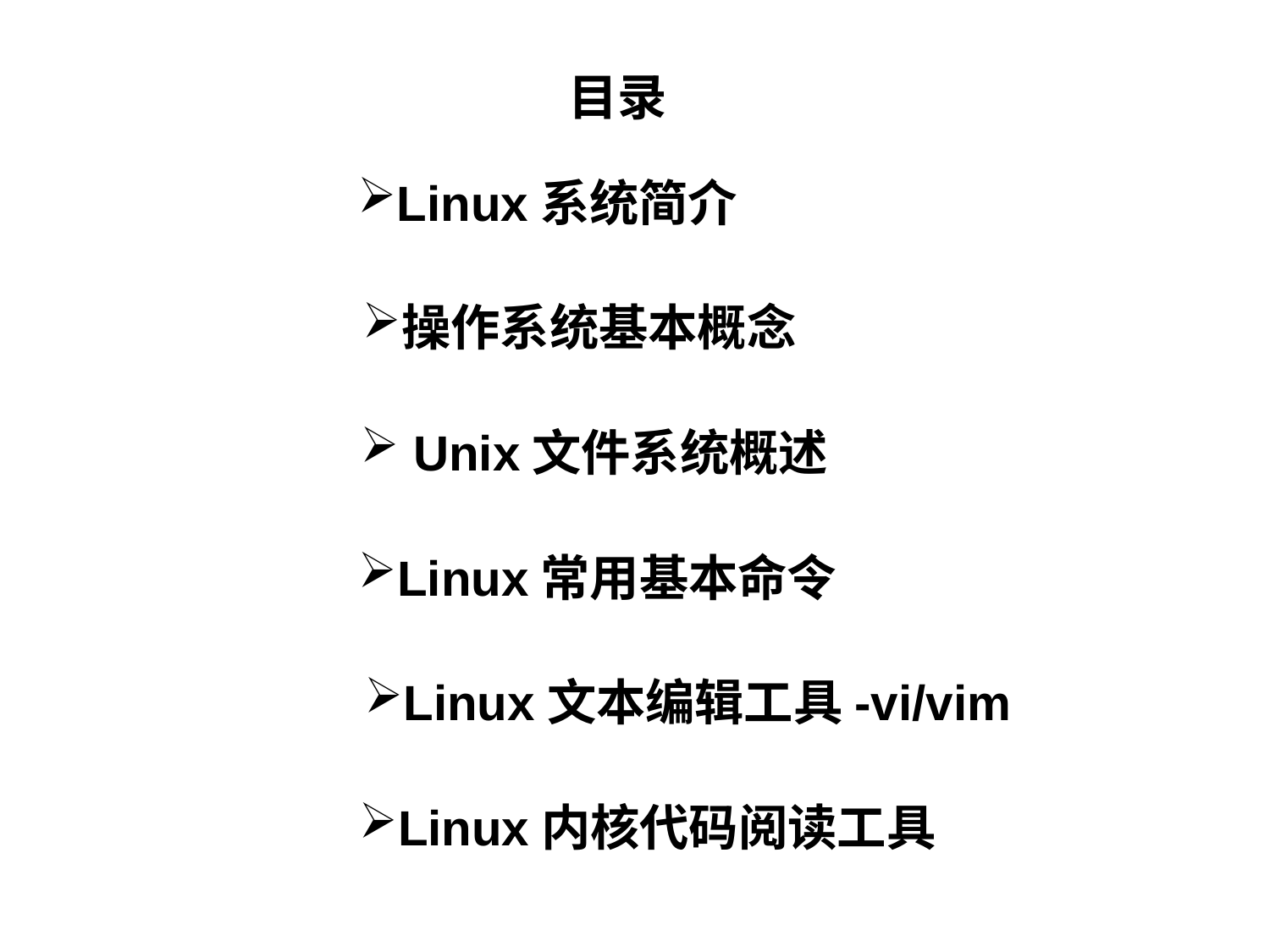

目录
Linux系统简介
操作系统基本概念
 Unix文件系统概述
Linux常用基本命令
Linux文本编辑工具-vi/vim
Linux内核代码阅读工具